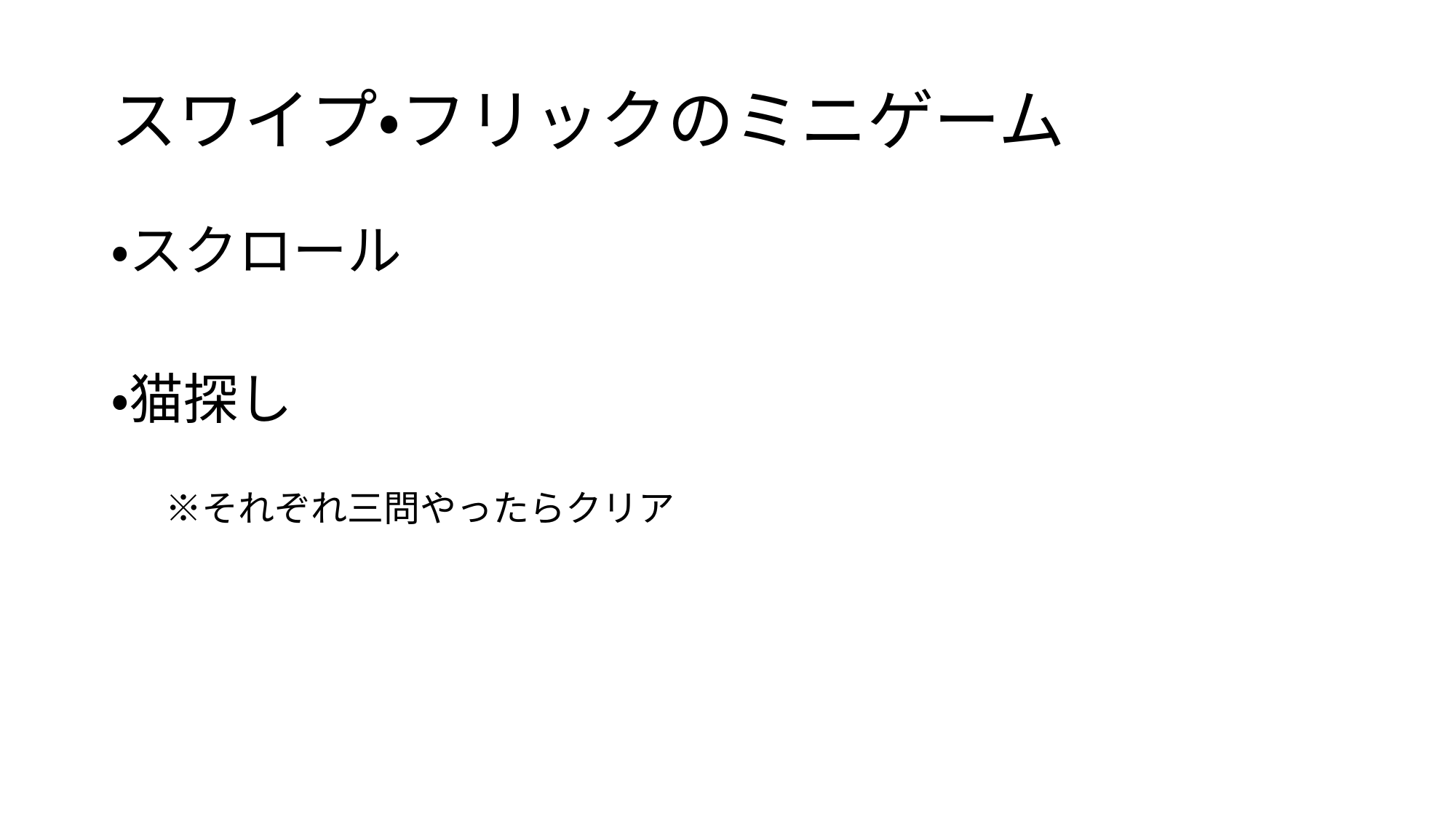

# スワイプ・フリックのミニゲーム
・スクロール

・猫探し

　※それぞれ三問やったらクリア